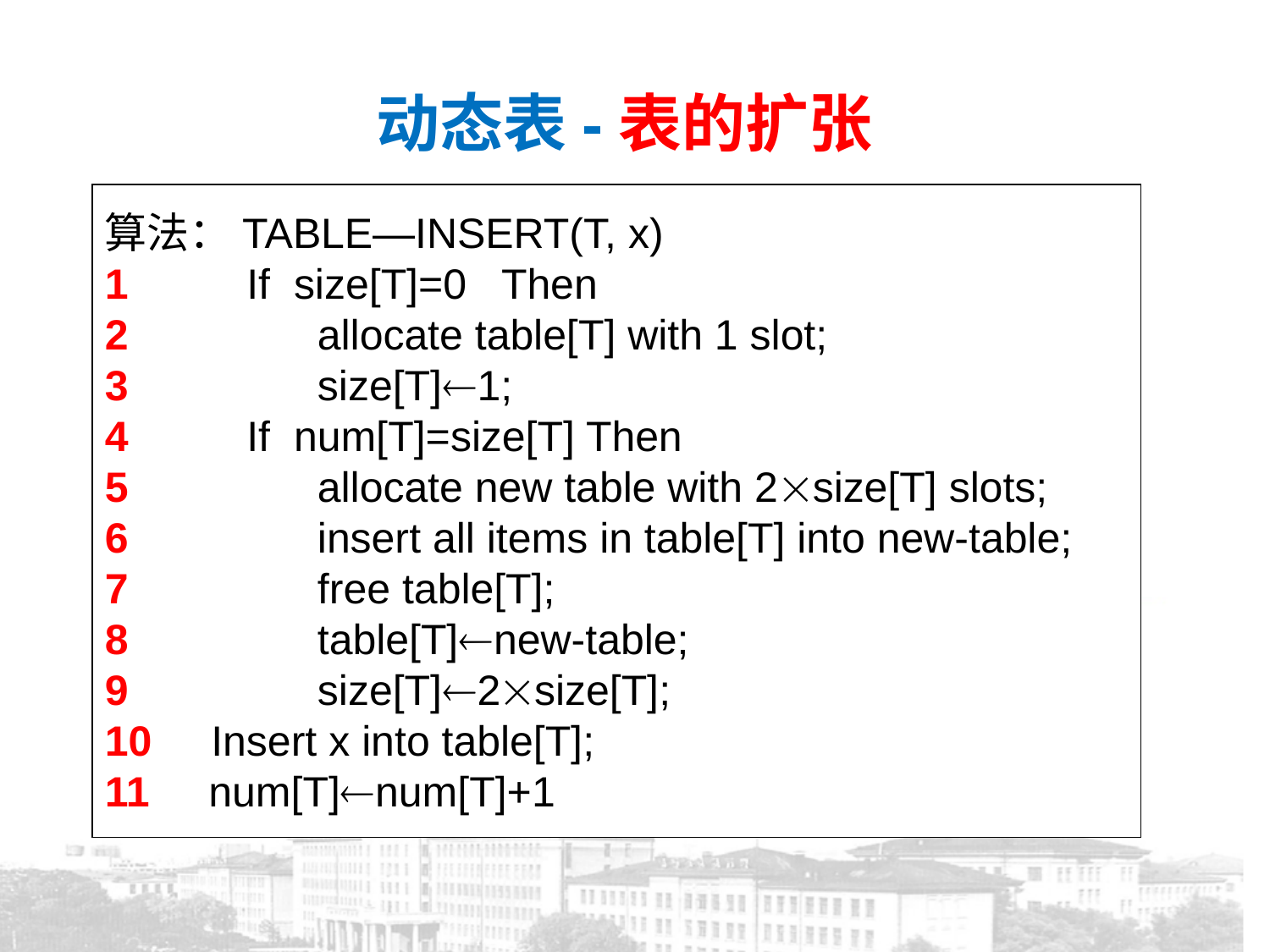

# 动态表-表的扩张
算法：TABLE—INSERT(T, x)
1          If  size[T]=0   Then
2                allocate table[T] with 1 slot;
3                size[T]←1;
4          If  num[T]=size[T] Then
5                allocate new table with 2×size[T] slots;
6                insert all items in table[T] into new-table;
7                free table[T];
8                table[T]←new-table;
9                size[T]←2×size[T];
10     Insert x into table[T];
11     num[T]←num[T]+1